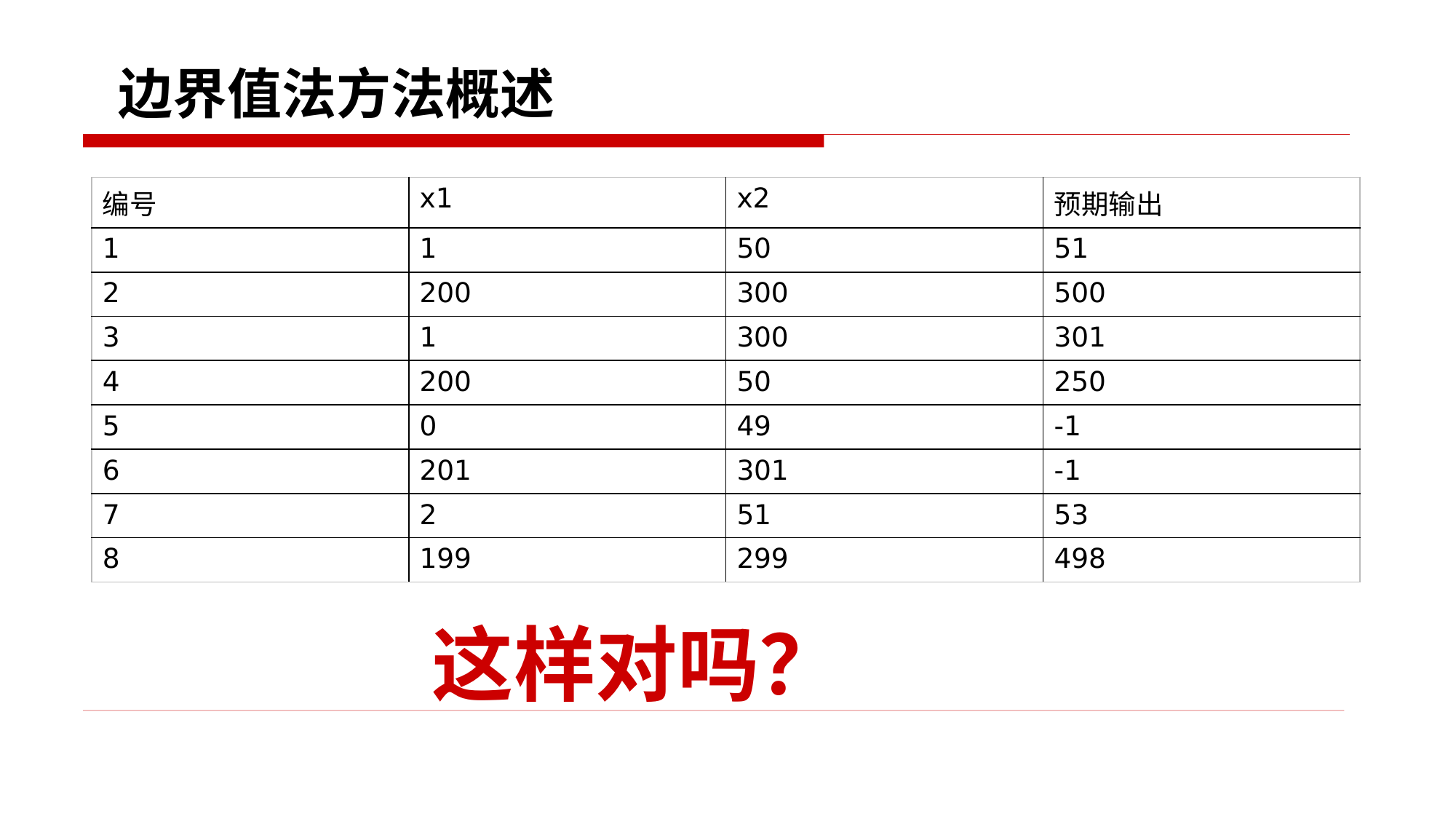

# 边界值法方法概述
| 编号 | x1 | x2 | 预期输出 |
| --- | --- | --- | --- |
| 1 | 1 | 50 | 51 |
| 2 | 200 | 300 | 500 |
| 3 | 1 | 300 | 301 |
| 4 | 200 | 50 | 250 |
| 5 | 0 | 49 | -1 |
| 6 | 201 | 301 | -1 |
| 7 | 2 | 51 | 53 |
| 8 | 199 | 299 | 498 |
这样对吗？